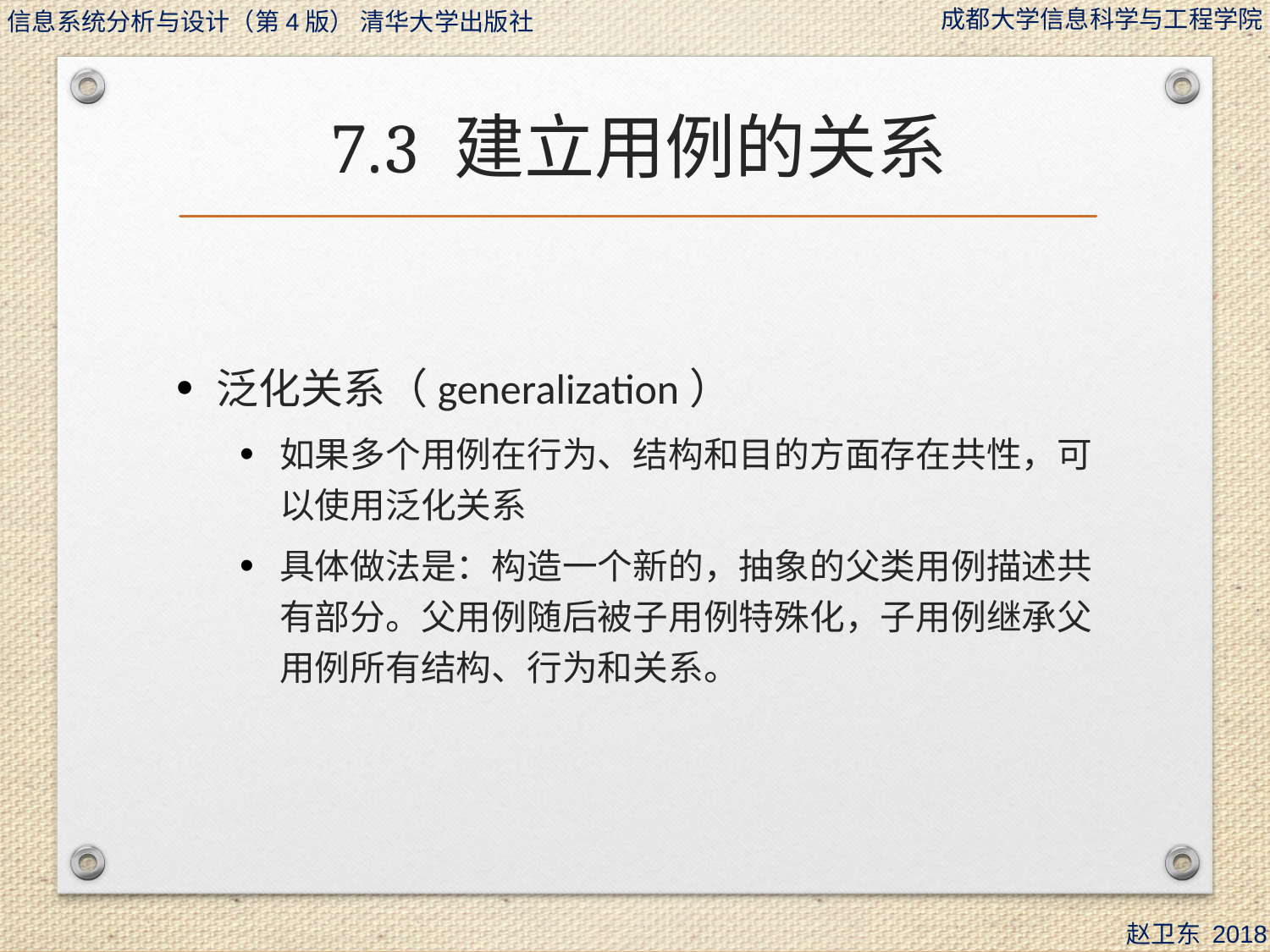

# 7.3 建立用例的关系
泛化关系（generalization）
如果多个用例在行为、结构和目的方面存在共性，可以使用泛化关系
具体做法是：构造一个新的，抽象的父类用例描述共有部分。父用例随后被子用例特殊化，子用例继承父用例所有结构、行为和关系。